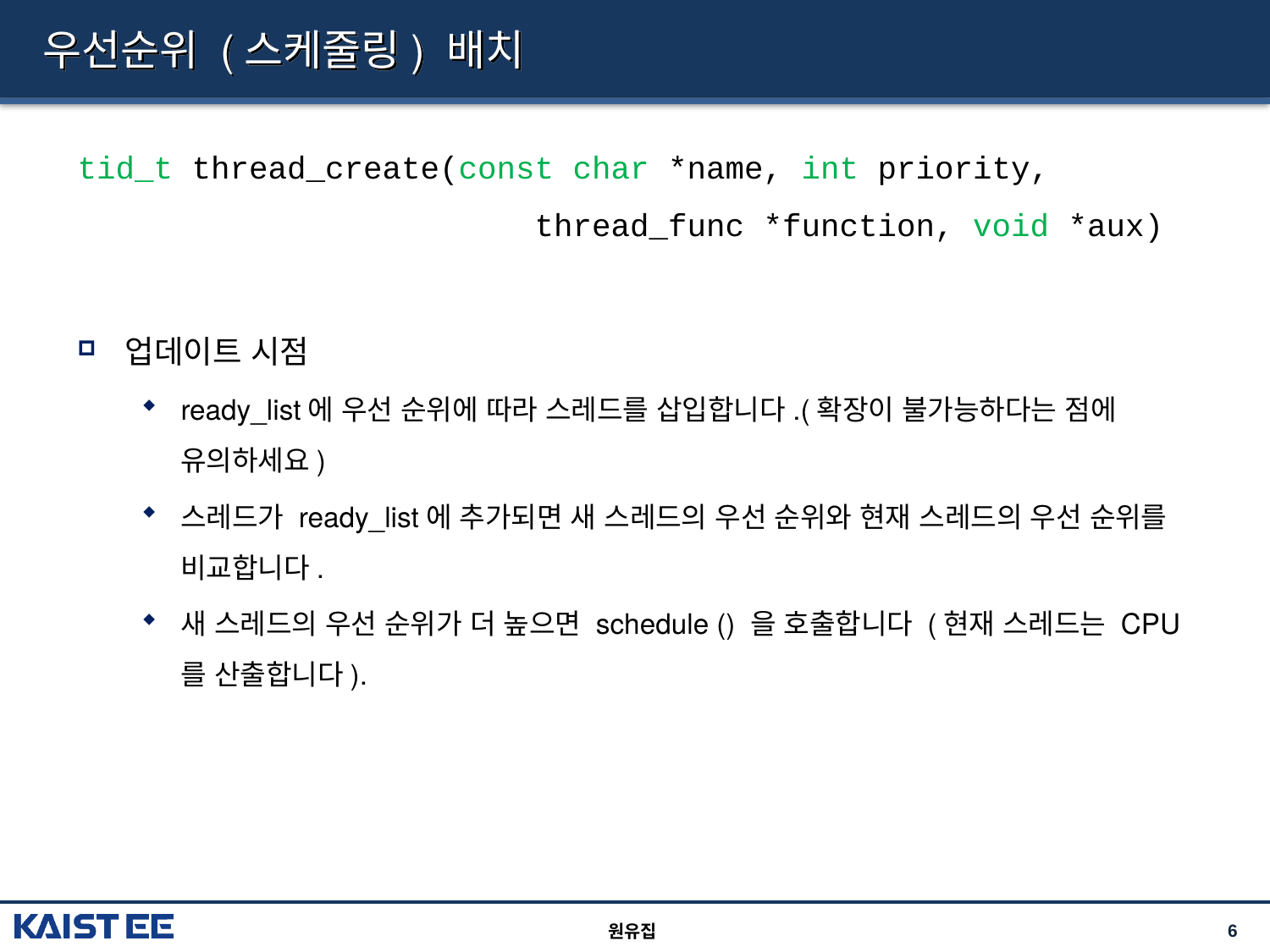

# 우선순위 (스케줄링) 배치
tid_t thread_create(const char *name, int priority,
			    thread_func *function, void *aux)

업데이트 시점
ready_list에 우선 순위에 따라 스레드를 삽입합니다.(확장이 불가능하다는 점에 유의하세요)
스레드가 ready_list에 추가되면 새 스레드의 우선 순위와 현재 스레드의 우선 순위를 비교합니다.
새 스레드의 우선 순위가 더 높으면 schedule () 을 호출합니다 (현재 스레드는 CPU를 산출합니다).
원유집
6